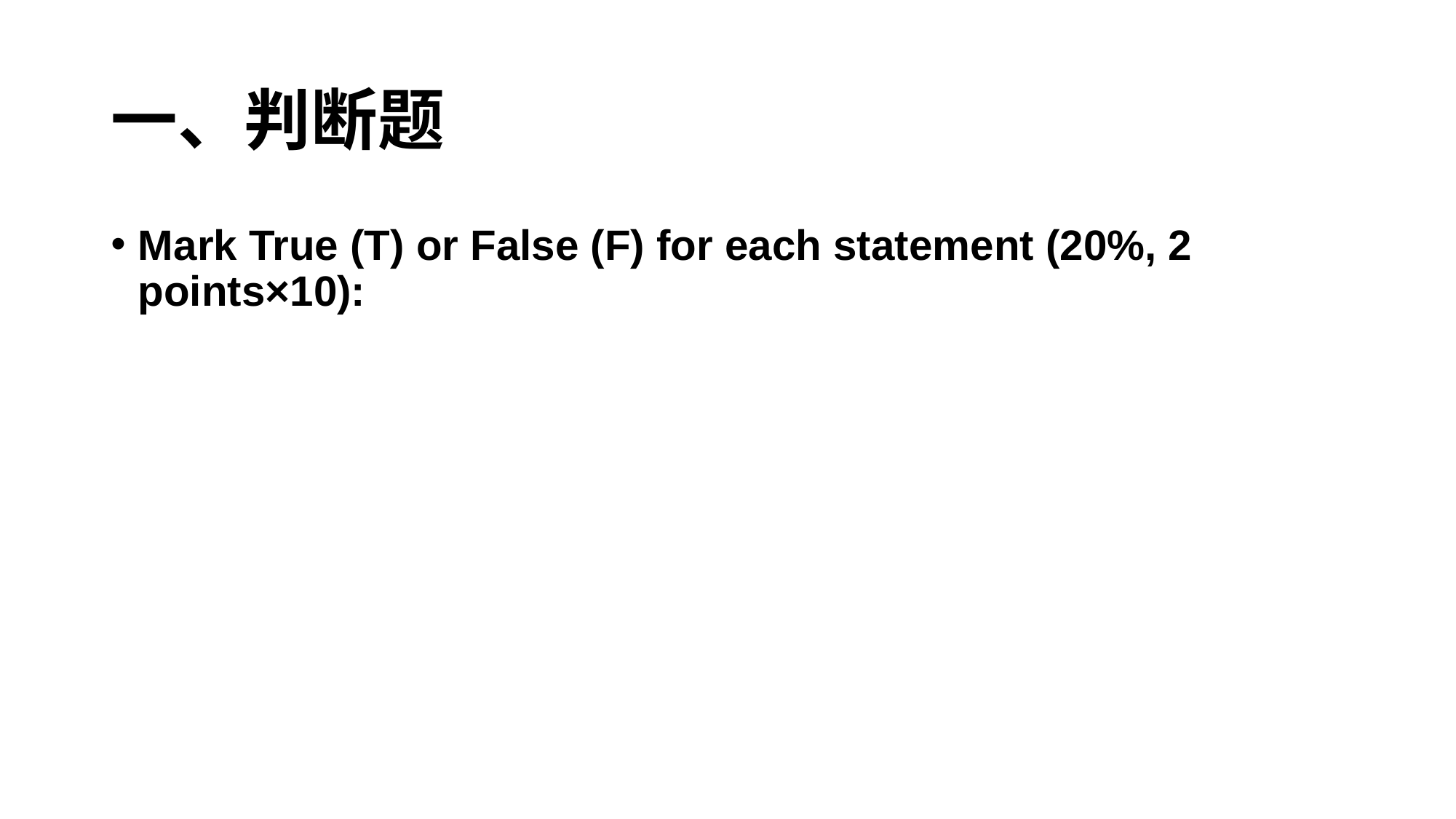

# 一、判断题
Mark True (T) or False (F) for each statement (20%, 2 points×10):